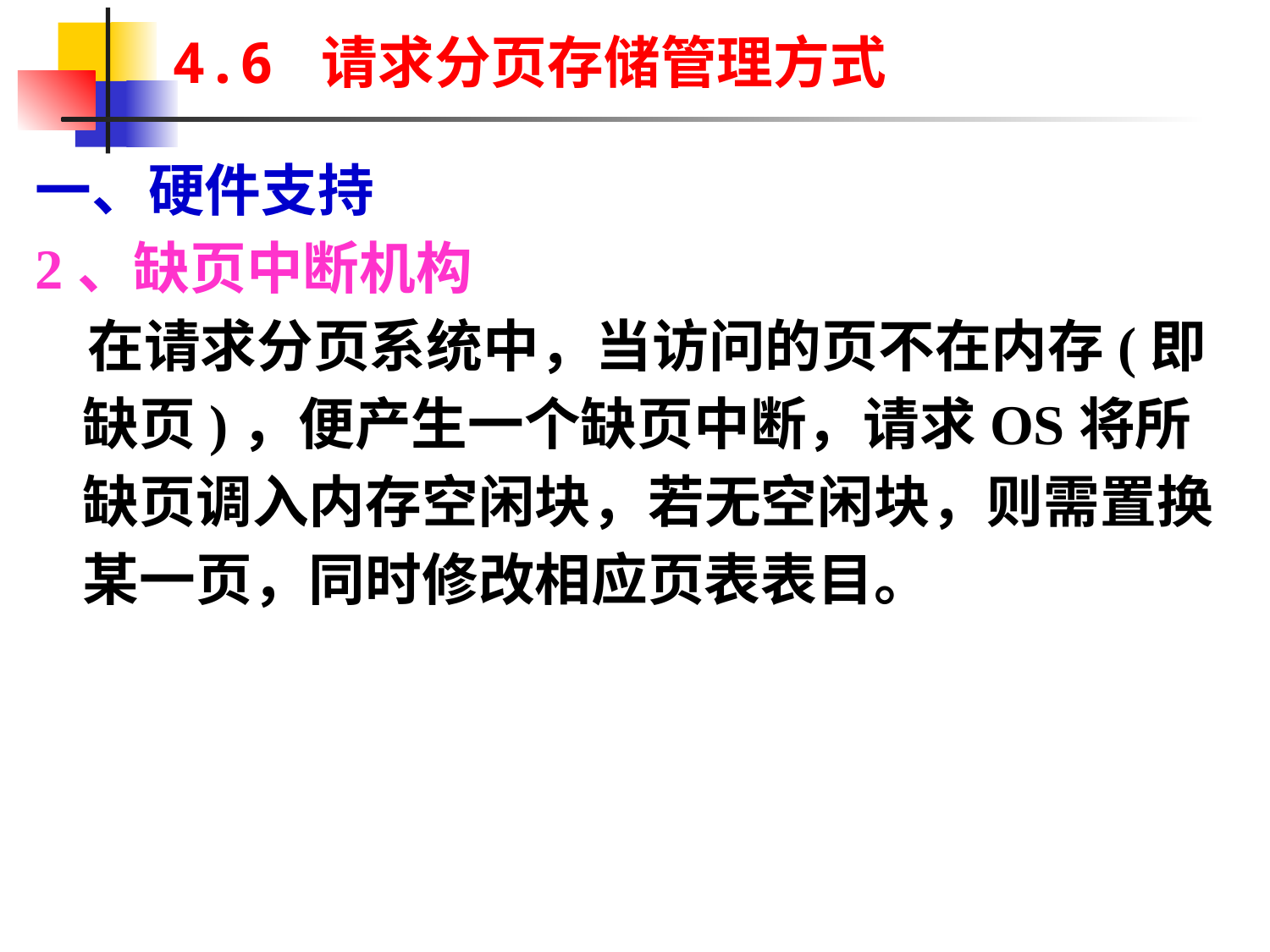

# 4.6 请求分页存储管理方式
一、硬件支持
2、缺页中断机构
   在请求分页系统中，当访问的页不在内存(即缺页)，便产生一个缺页中断，请求OS将所缺页调入内存空闲块，若无空闲块，则需置换某一页，同时修改相应页表表目。